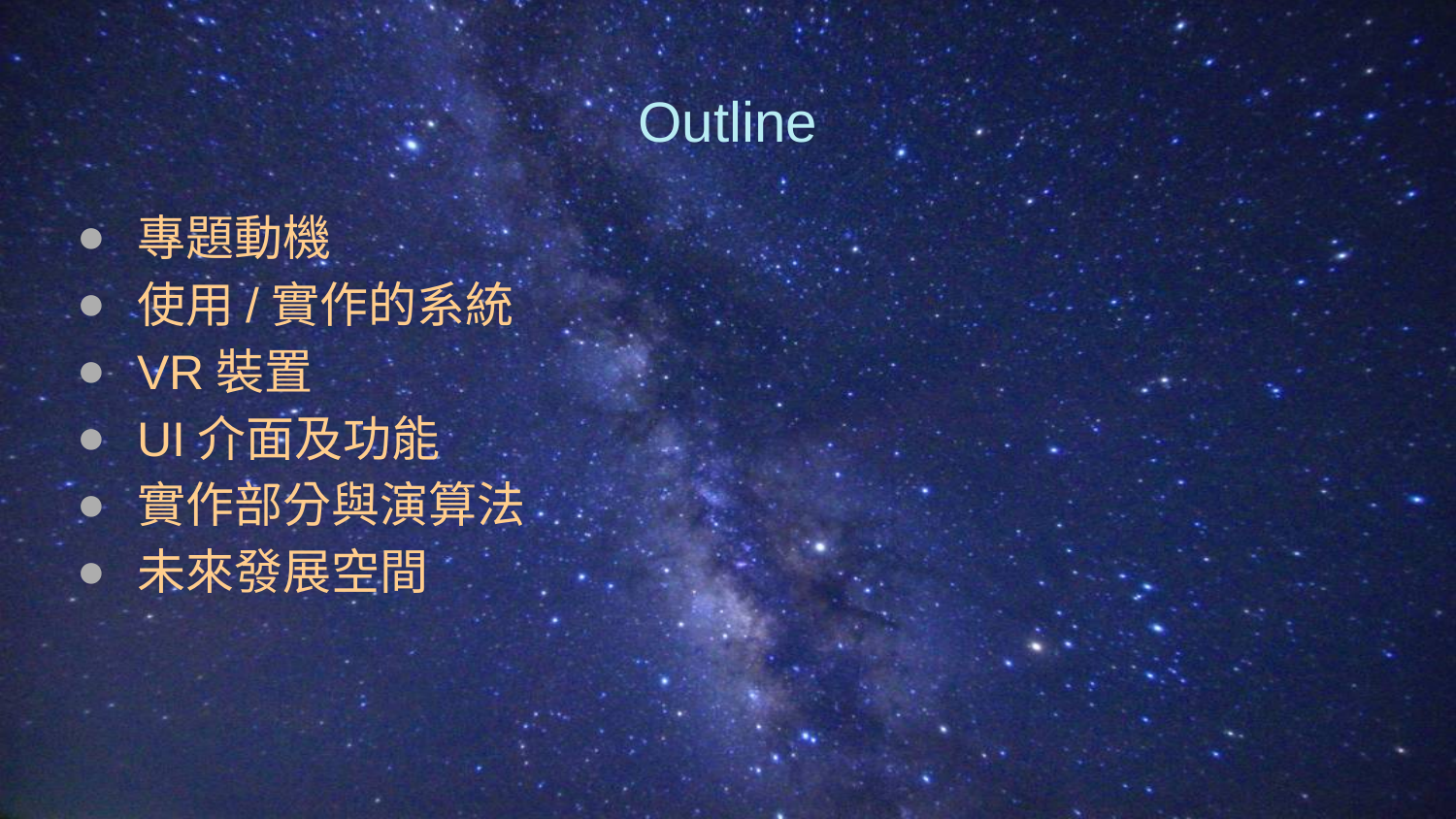

# Outline
專題動機
使用/實作的系統
VR裝置
UI介面及功能
實作部分與演算法
未來發展空間